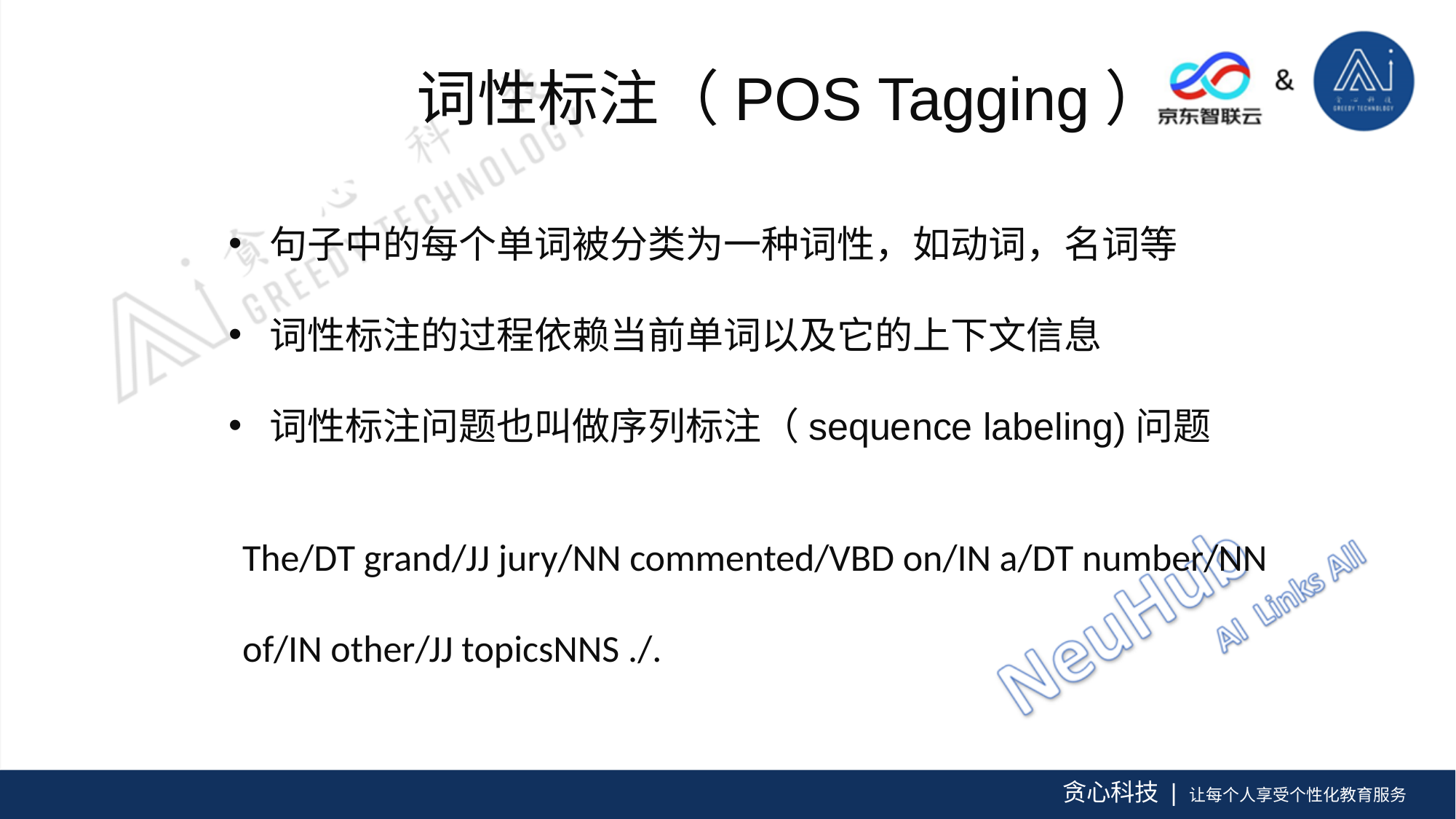

词性标注（POS Tagging）
句子中的每个单词被分类为一种词性，如动词，名词等
词性标注的过程依赖当前单词以及它的上下文信息
词性标注问题也叫做序列标注（sequence labeling)问题
The/DT grand/JJ jury/NN commented/VBD on/IN a/DT number/NN of/IN other/JJ topicsNNS ./.